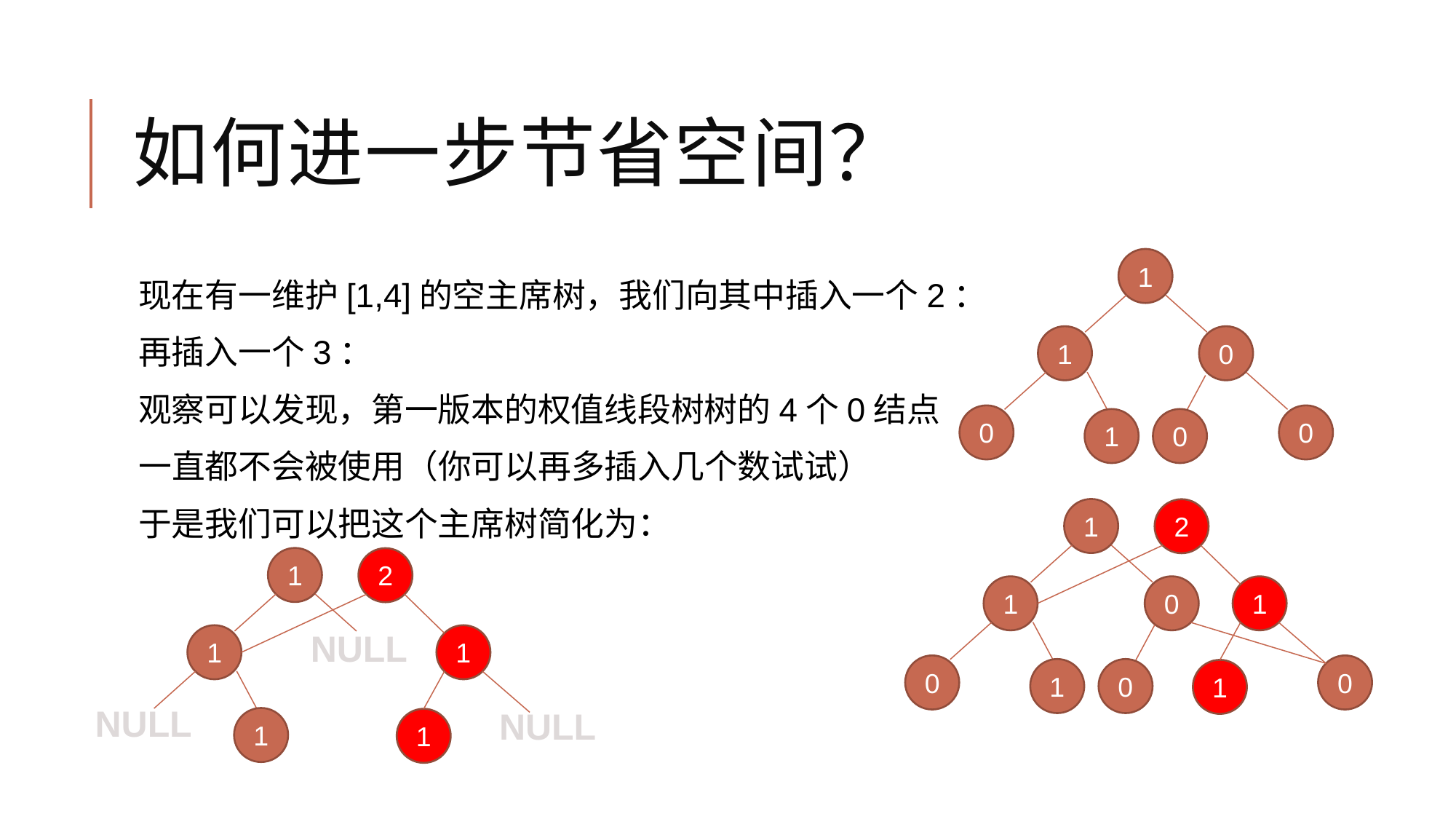

# 如何进一步节省空间？
1
1
0
0
0
1
0
现在有一维护[1,4]的空主席树，我们向其中插入一个2：
再插入一个3：
观察可以发现，第一版本的权值线段树树的4个0结点
一直都不会被使用（你可以再多插入几个数试试）
于是我们可以把这个主席树简化为：

1
2
1
1
0
0
0
1
0
1
1
2
1
1
1
1
NULL
NULL
NULL